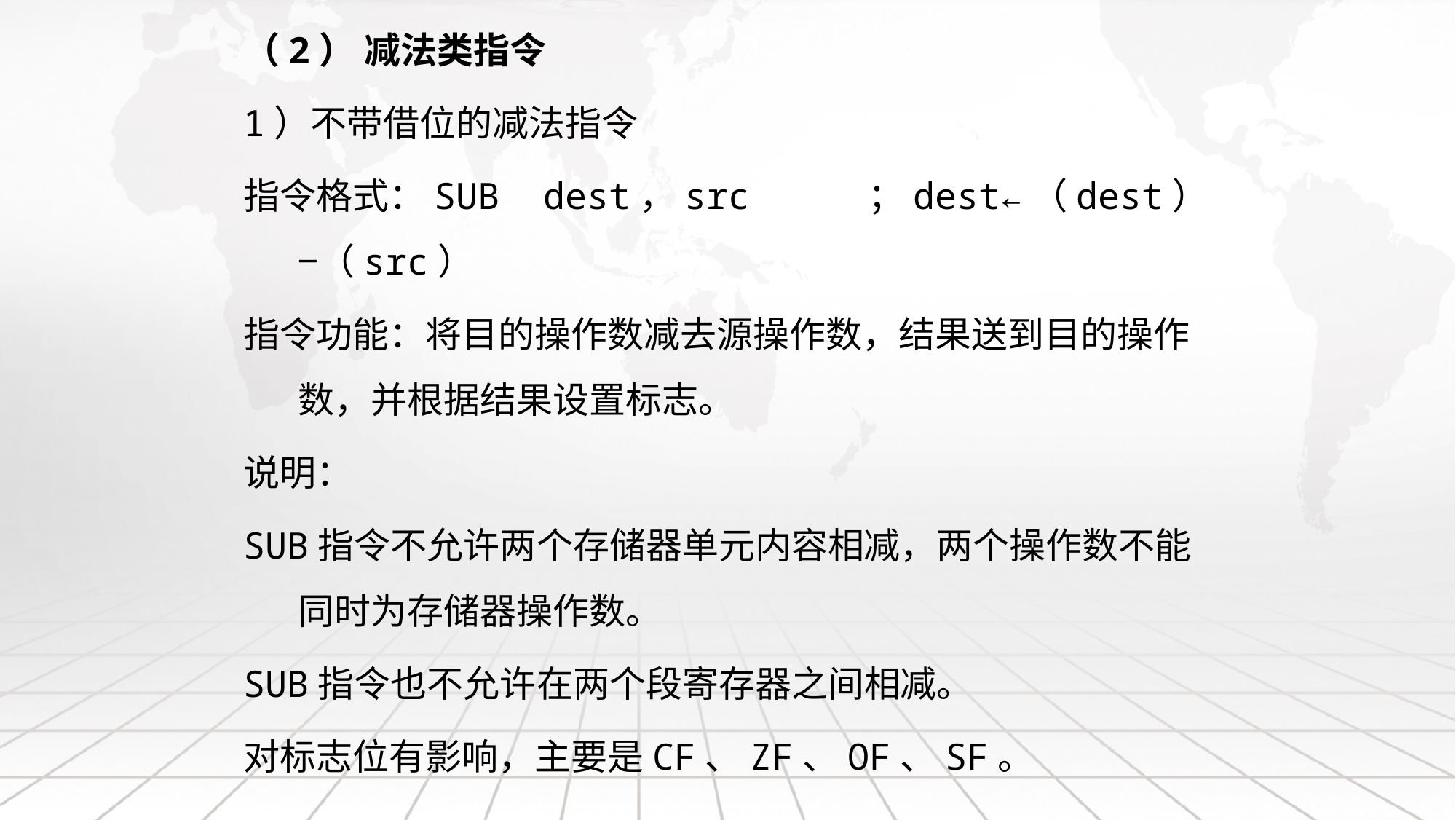

（2） 减法类指令
1）不带借位的减法指令
指令格式：SUB  dest，src     ；dest←（dest）−（src）
指令功能：将目的操作数减去源操作数，结果送到目的操作数，并根据结果设置标志。
说明：
SUB指令不允许两个存储器单元内容相减，两个操作数不能同时为存储器操作数。
SUB指令也不允许在两个段寄存器之间相减。
对标志位有影响，主要是CF、ZF、OF、SF。